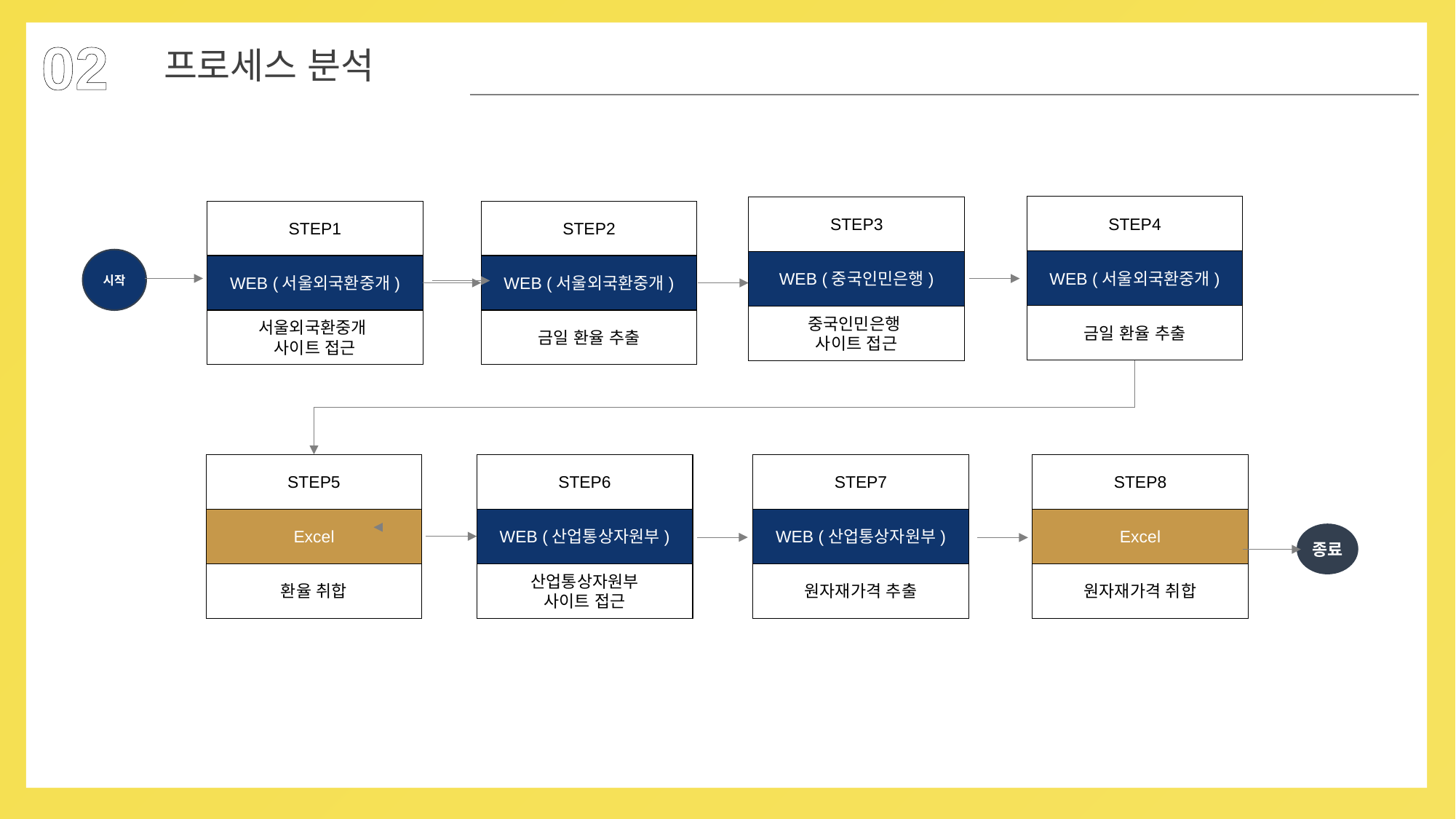

02
프로세스 분석
STEP4
WEB (서울외국환중개)
금일 환율 추출
STEP3
WEB (중국인민은행)
중국인민은행
사이트 접근
STEP1
WEB (서울외국환중개)
서울외국환중개
사이트 접근
STEP2
WEB (서울외국환중개)
금일 환율 추출
시작
STEP5
Excel
환율 취합
STEP6
WEB (산업통상자원부)
산업통상자원부
사이트 접근
STEP7
WEB (산업통상자원부)
원자재가격 추출
STEP8
Excel
원자재가격 취합
종료